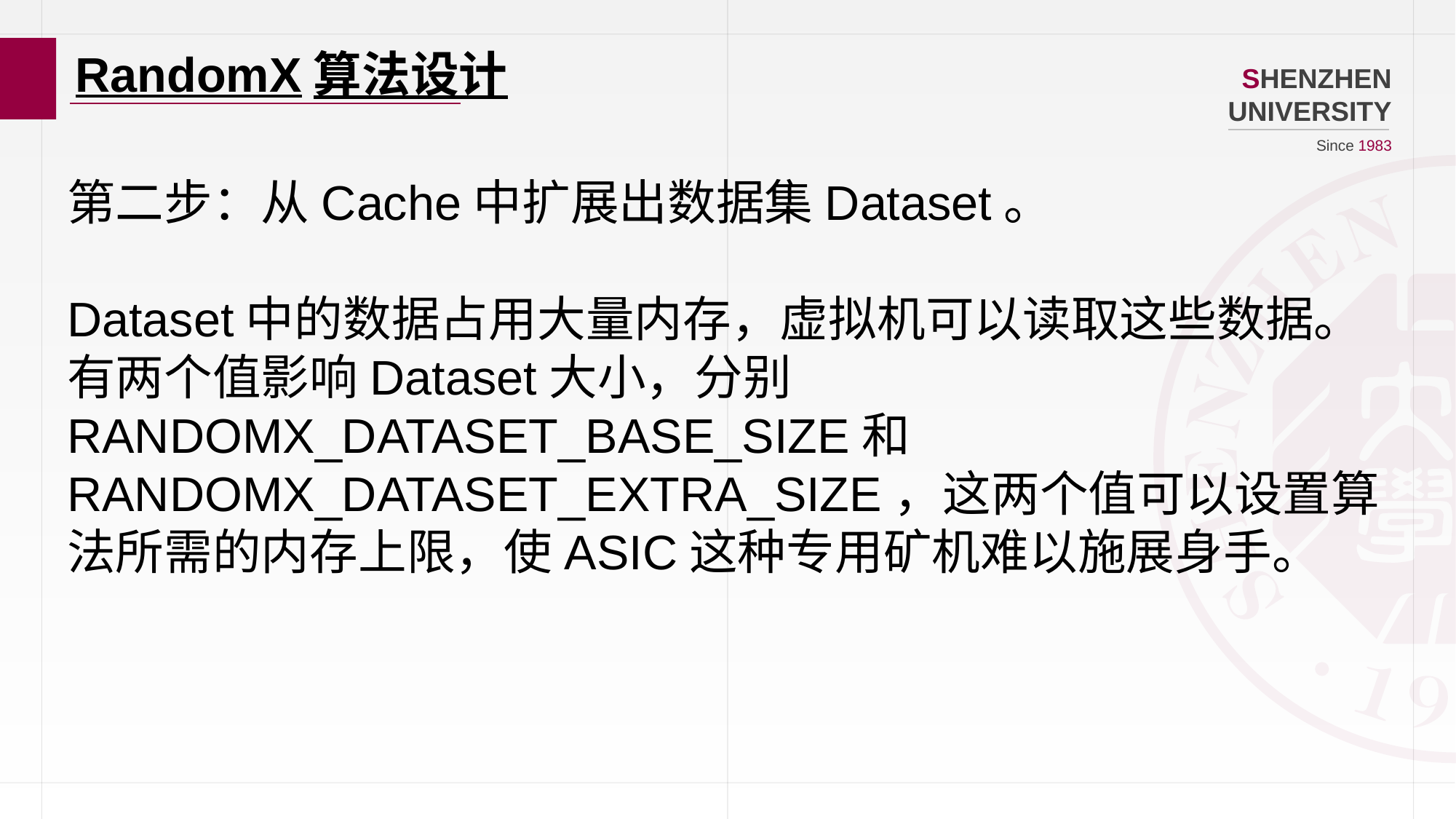

RandomX算法设计

第二步：从Cache中扩展出数据集Dataset。

Dataset中的数据占用大量内存，虚拟机可以读取这些数据。有两个值影响Dataset大小，分别RANDOMX_DATASET_BASE_SIZE和RANDOMX_DATASET_EXTRA_SIZE，这两个值可以设置算法所需的内存上限，使ASIC这种专用矿机难以施展身手。

8